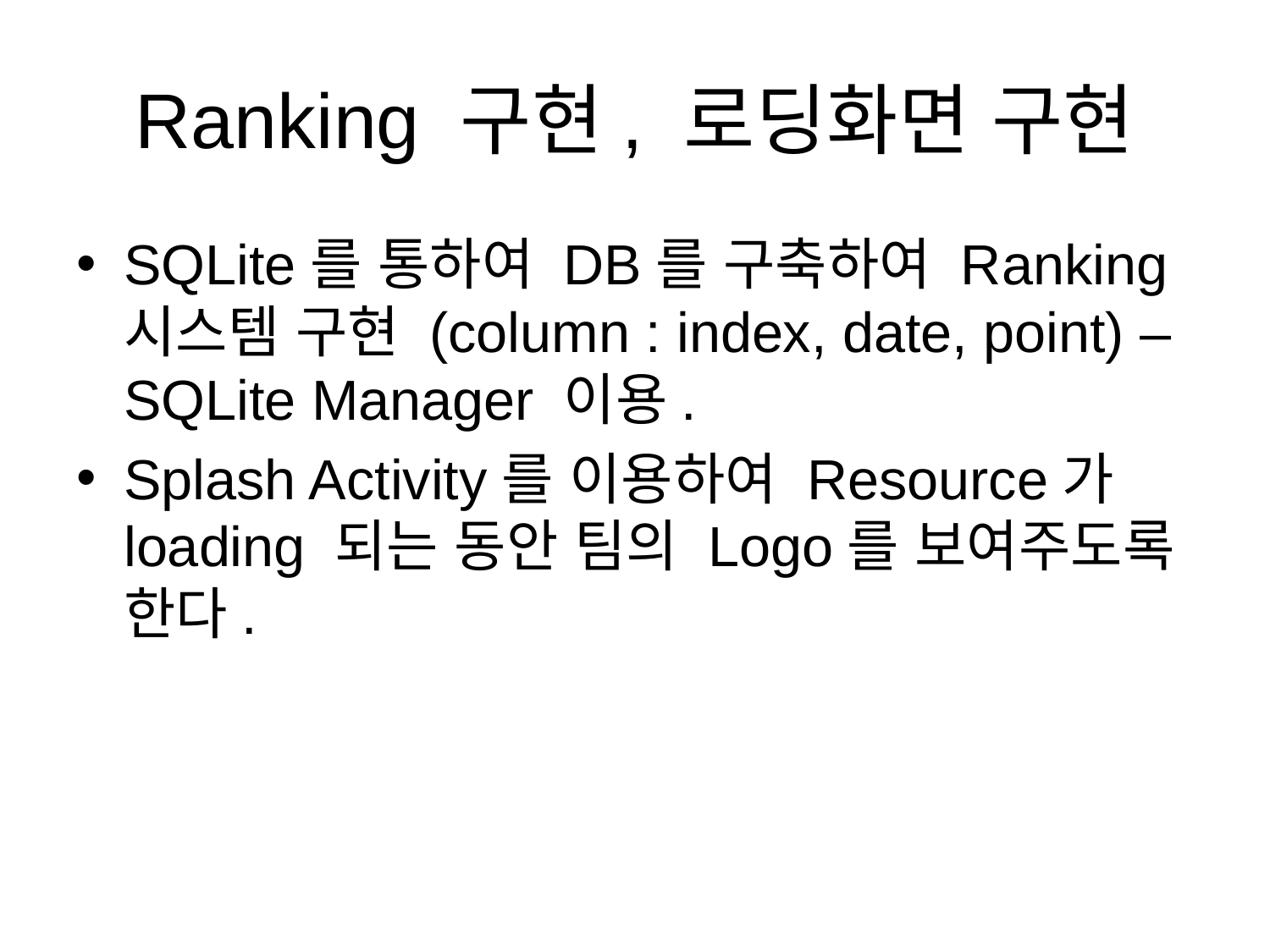

# Ranking 구현, 로딩화면 구현
SQLite를 통하여 DB를 구축하여 Ranking시스템 구현 (column : index, date, point) – SQLite Manager 이용.
Splash Activity를 이용하여 Resource가 loading 되는 동안 팀의 Logo를 보여주도록 한다.